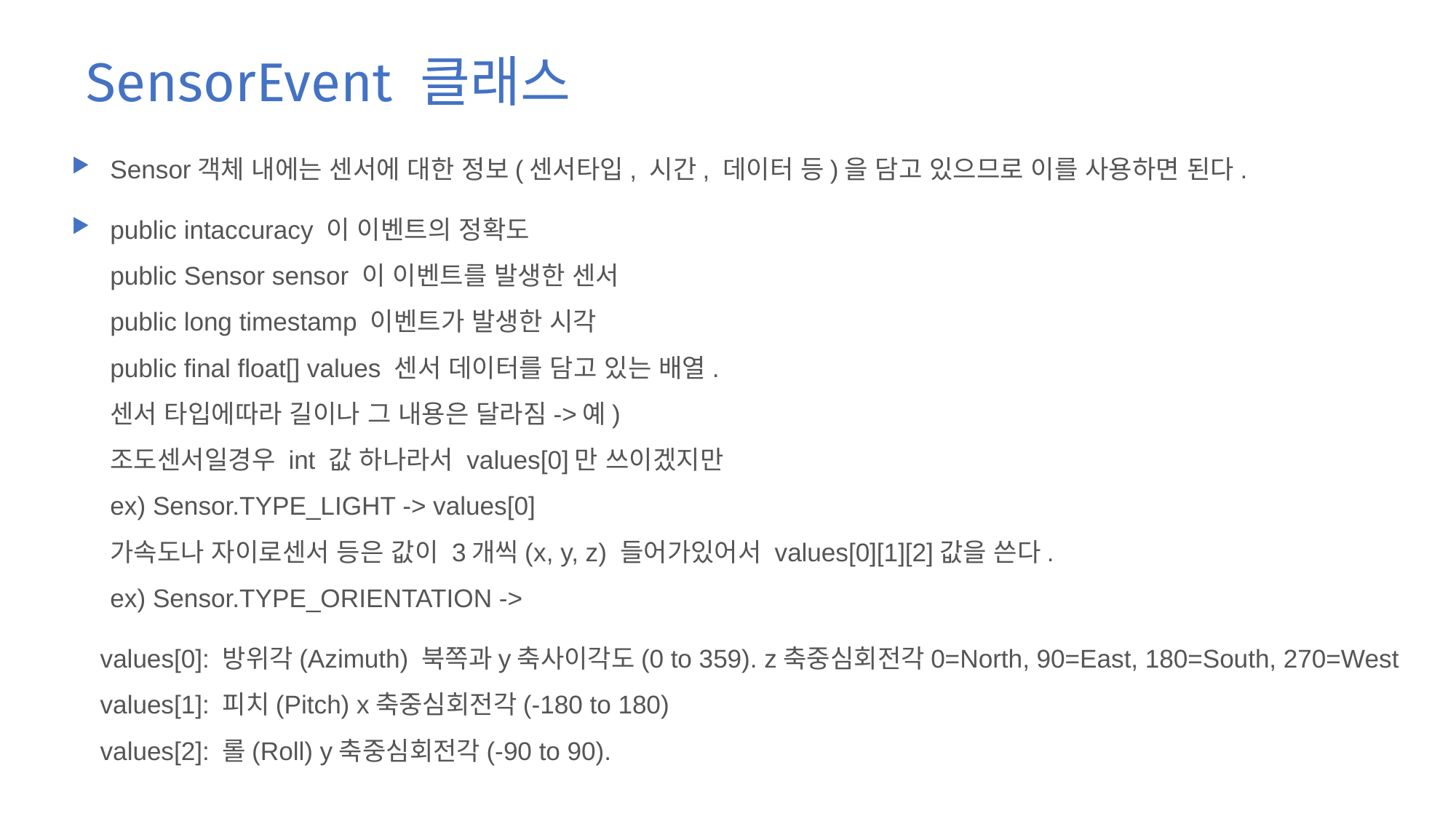

# SensorEvent 클래스
Sensor객체 내에는 센서에 대한 정보(센서타입, 시간, 데이터 등)을 담고 있으므로 이를 사용하면 된다.
public intaccuracy 이 이벤트의 정확도
public Sensor sensor 이 이벤트를 발생한 센서
public long timestamp 이벤트가 발생한 시각
public final float[] values 센서 데이터를 담고 있는 배열.
센서 타입에따라 길이나 그 내용은 달라짐->예)
조도센서일경우 int 값 하나라서 values[0]만 쓰이겠지만
ex) Sensor.TYPE_LIGHT -> values[0]
가속도나 자이로센서 등은 값이 3개씩(x, y, z) 들어가있어서 values[0][1][2]값을 쓴다.
ex) Sensor.TYPE_ORIENTATION ->
    values[0]: 방위각(Azimuth) 북쪽과y축사이각도(0 to 359). z축중심회전각0=North, 90=East, 180=South, 270=West
    values[1]: 피치(Pitch) x축중심회전각(-180 to 180)
    values[2]: 롤(Roll) y축중심회전각(-90 to 90).